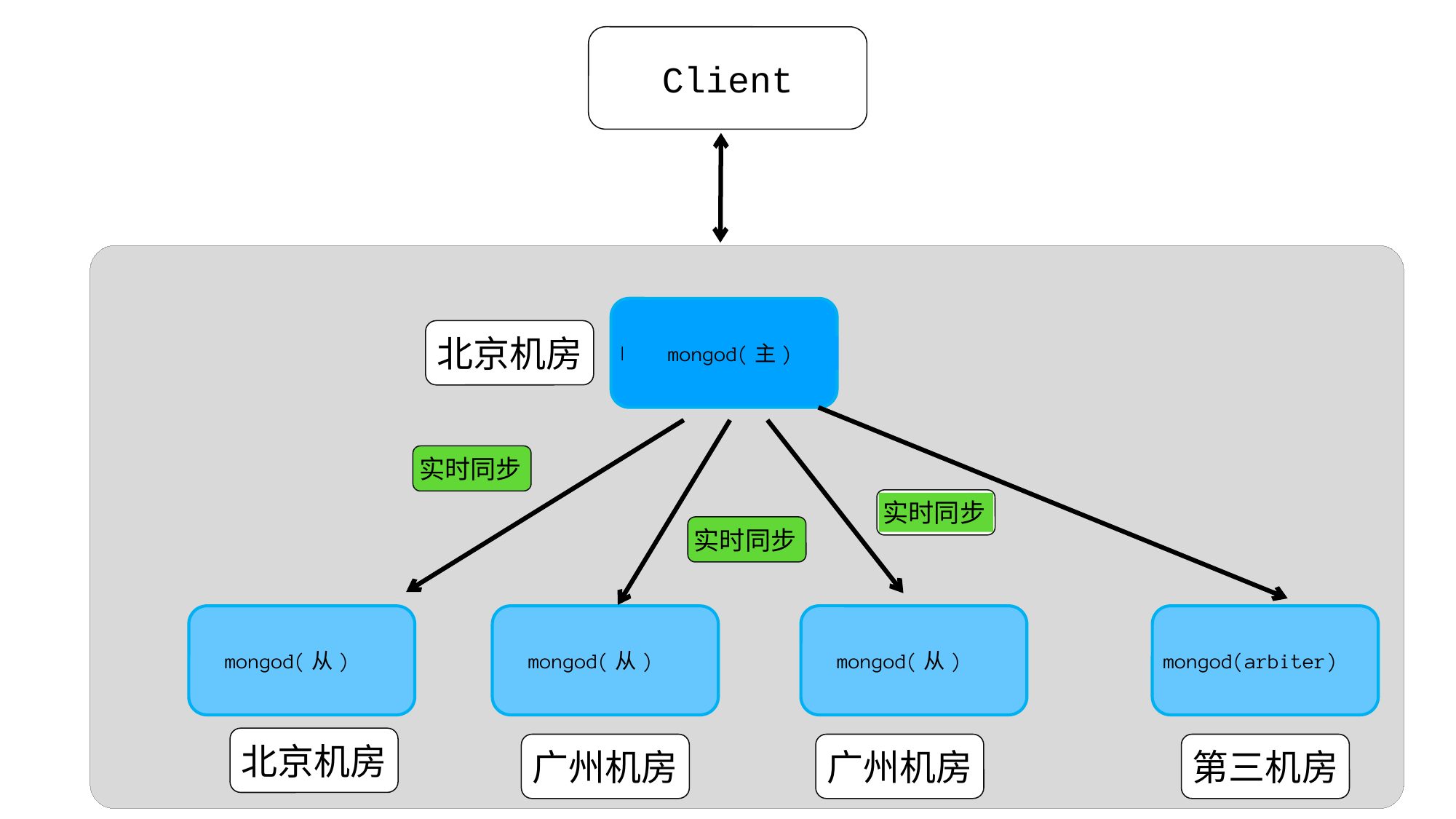

Client

bei
mongod(主)

北京机房

实时同步

实时同步

实时同步

mongod(从)

mongod(从)

mongod(从)

mongod(arbiter)

北京机房

广州机房

广州机房

第三机房